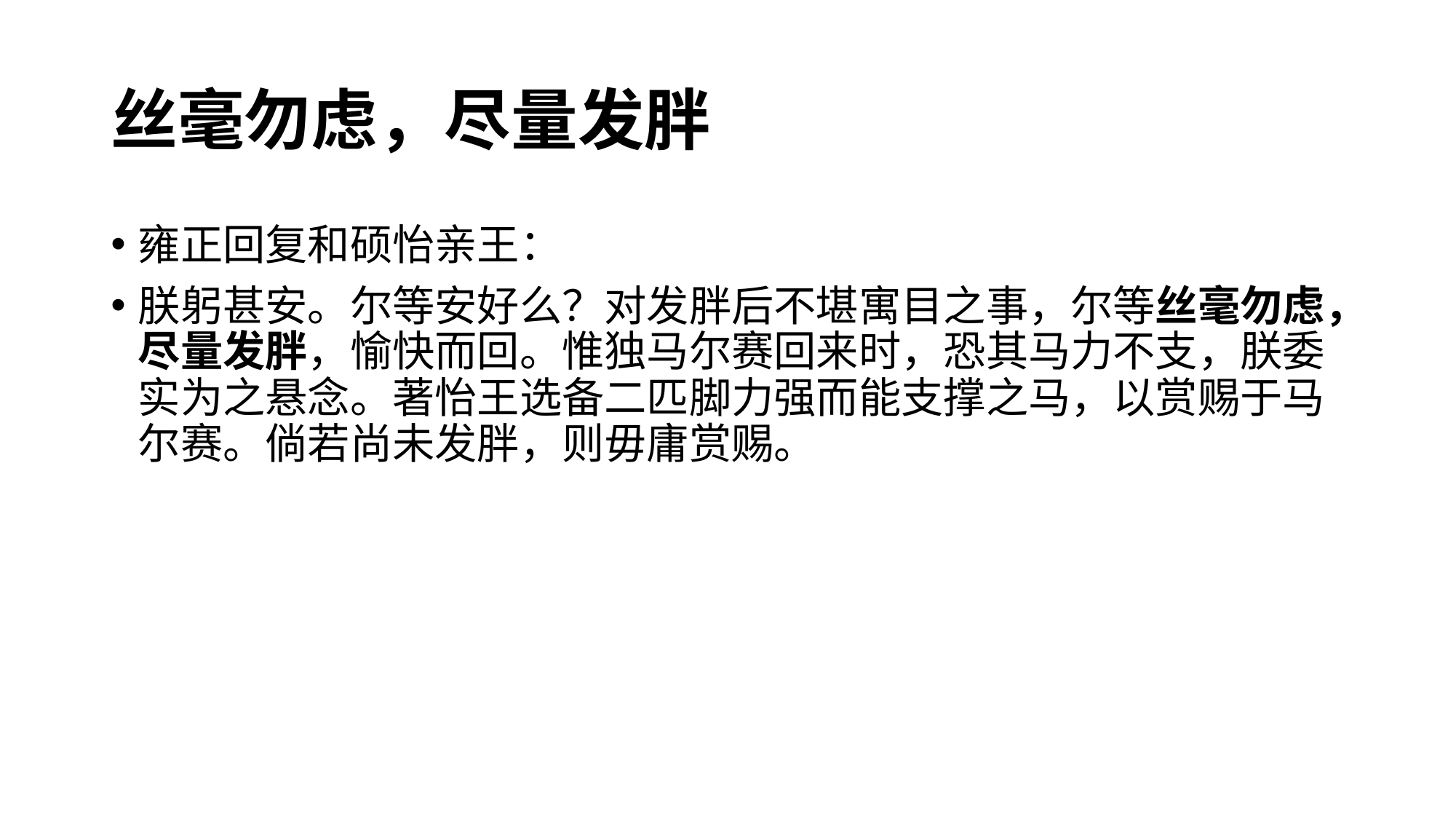

# 丝毫勿虑，尽量发胖
雍正回复和硕怡亲王：
朕躬甚安。尔等安好么？对发胖后不堪寓目之事，尔等丝毫勿虑，尽量发胖，愉快而回。惟独马尔赛回来时，恐其马力不支，朕委实为之悬念。著怡王选备二匹脚力强而能支撑之马，以赏赐于马尔赛。倘若尚未发胖，则毋庸赏赐。